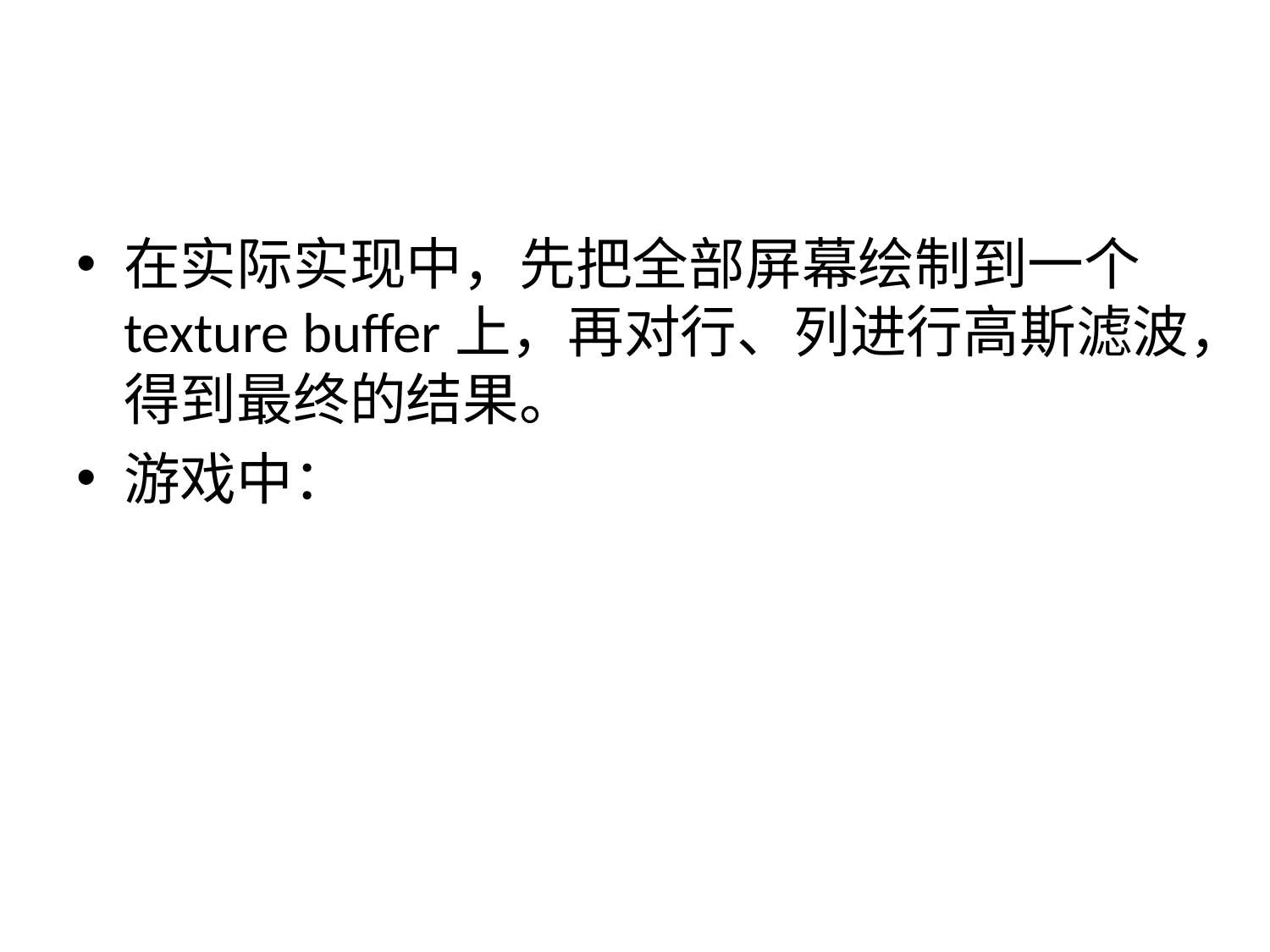

#
在实际实现中，先把全部屏幕绘制到一个texture buffer上，再对行、列进行高斯滤波，得到最终的结果。
游戏中：